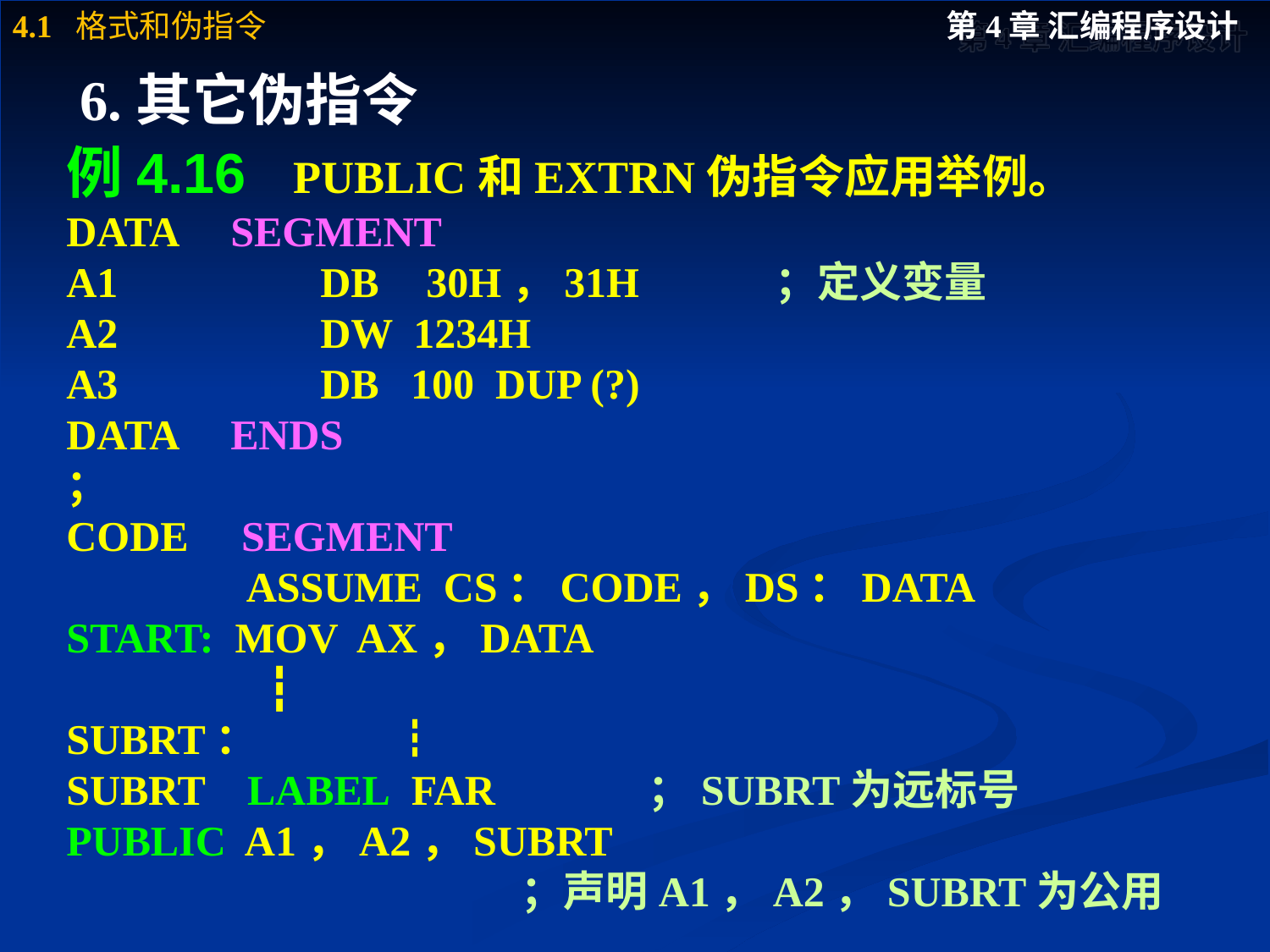

# 6.其它伪指令
例4.16   PUBLIC和EXTRN伪指令应用举例。
DATA     SEGMENT
A1		     DB	   30H，31H		；定义变量
A2		     DW  1234H
A3		     DB   100  DUP (?)
DATA     ENDS
；
CODE     SEGMENT
	          ASSUME  CS：CODE，DS：DATA
START:  MOV  AX，DATA
	      	┇
SUBRT：  	┇
SUBRT    LABEL  FAR		；SUBRT为远标号
PUBLIC  A1，A2，SUBRT
				；声明A1，A2，SUBRT为公用